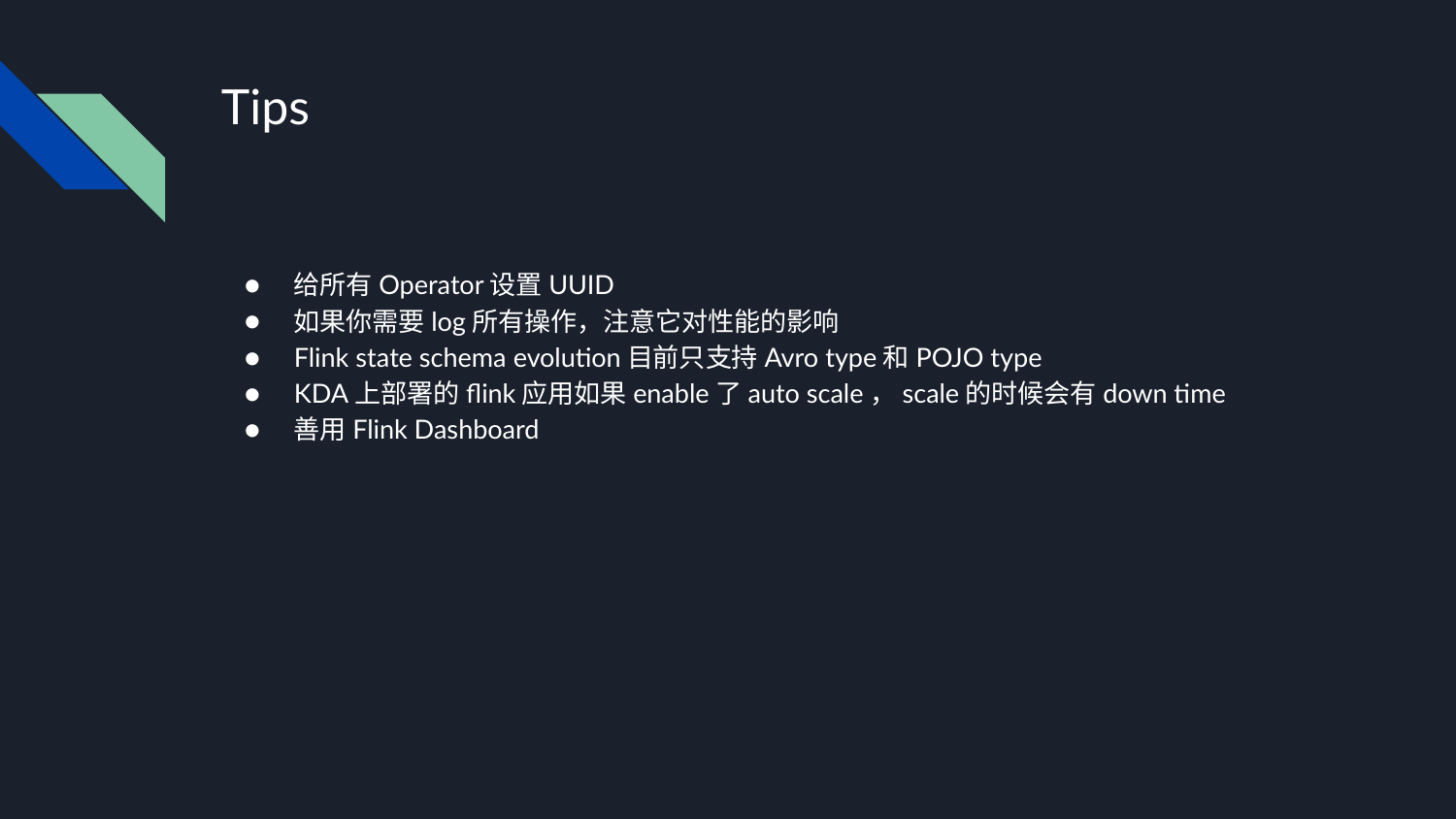

# Tips
给所有Operator设置UUID
如果你需要log所有操作，注意它对性能的影响
Flink state schema evolution目前只支持Avro type和POJO type
KDA上部署的flink应用如果enable了auto scale，scale的时候会有down time
善用Flink Dashboard